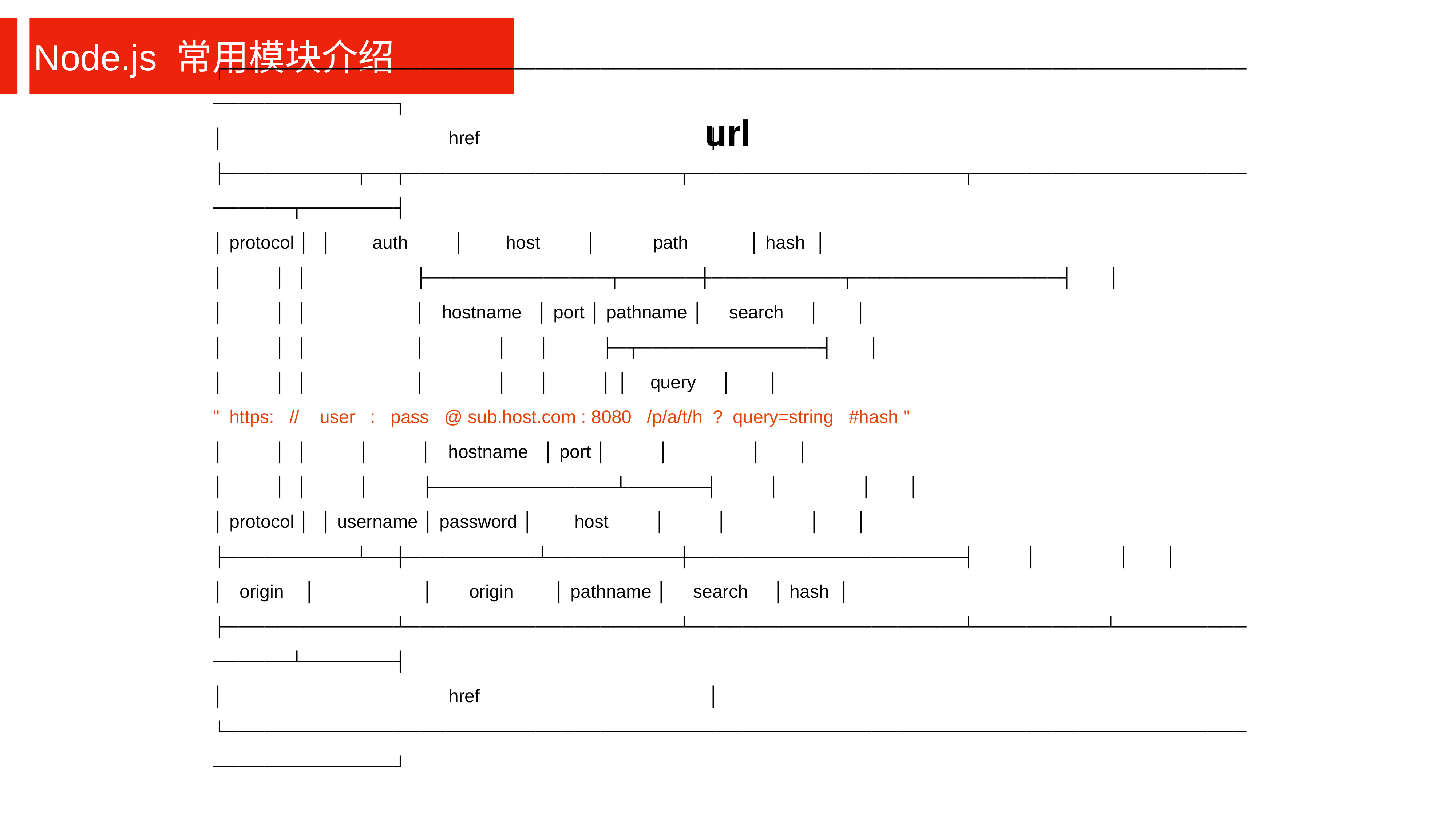

Node.js 常用模块介绍
url
┌─────────────────────────────────────────────────────────────────────────────────────────────┐
│                                            href                                             │
├──────────┬──┬─────────────────────┬─────────────────────┬───────────────────────────┬───────┤
│ protocol │  │        auth         │        host         │           path            │ hash  │
│          │  │                     ├──────────────┬──────┼──────────┬────────────────┤       │
│          │  │                     │   hostname   │ port │ pathname │     search     │       │
│          │  │                     │              │      │          ├─┬──────────────┤       │
│          │  │                     │              │      │          │ │    query     │       │
"  https:   //    user   :   pass   @ sub.host.com : 8080   /p/a/t/h  ?  query=string   #hash "
│          │  │          │          │   hostname   │ port │          │                │       │
│          │  │          │          ├──────────────┴──────┤          │                │       │
│ protocol │  │ username │ password │        host         │          │                │       │
├──────────┴──┼──────────┴──────────┼─────────────────────┤          │                │       │
│   origin    │                     │       origin        │ pathname │     search     │ hash  │
├─────────────┴─────────────────────┴─────────────────────┴──────────┴────────────────┴───────┤
│                                            href                                             │
└─────────────────────────────────────────────────────────────────────────────────────────────┘